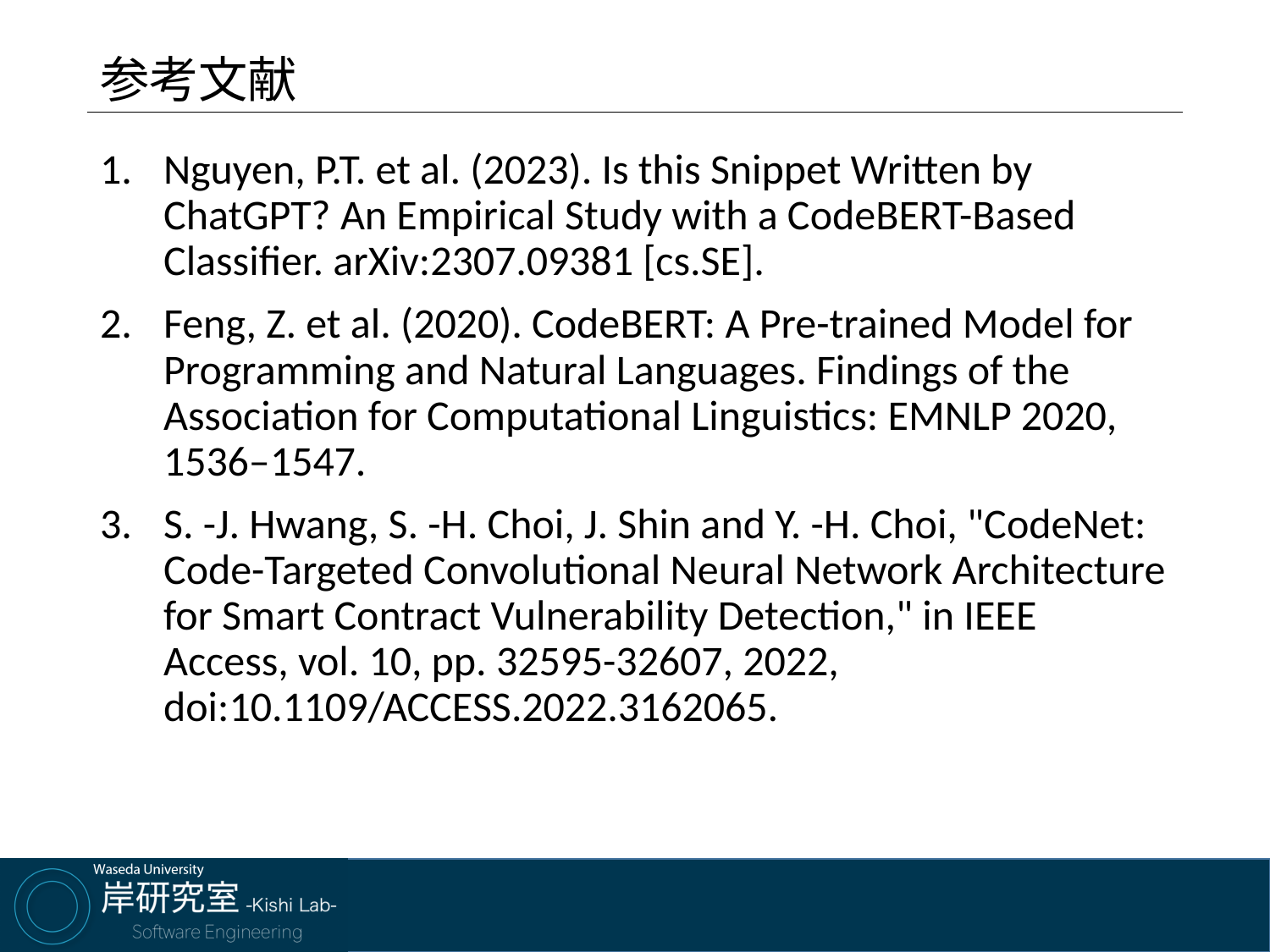

# 参考文献
Nguyen, P.T. et al. (2023). Is this Snippet Written by ChatGPT? An Empirical Study with a CodeBERT-Based Classifier. arXiv:2307.09381 [cs.SE].
Feng, Z. et al. (2020). CodeBERT: A Pre-trained Model for Programming and Natural Languages. Findings of the Association for Computational Linguistics: EMNLP 2020, 1536–1547.
S. -J. Hwang, S. -H. Choi, J. Shin and Y. -H. Choi, "CodeNet: Code-Targeted Convolutional Neural Network Architecture for Smart Contract Vulnerability Detection," in IEEE Access, vol. 10, pp. 32595-32607, 2022, doi:10.1109/ACCESS.2022.3162065.
12